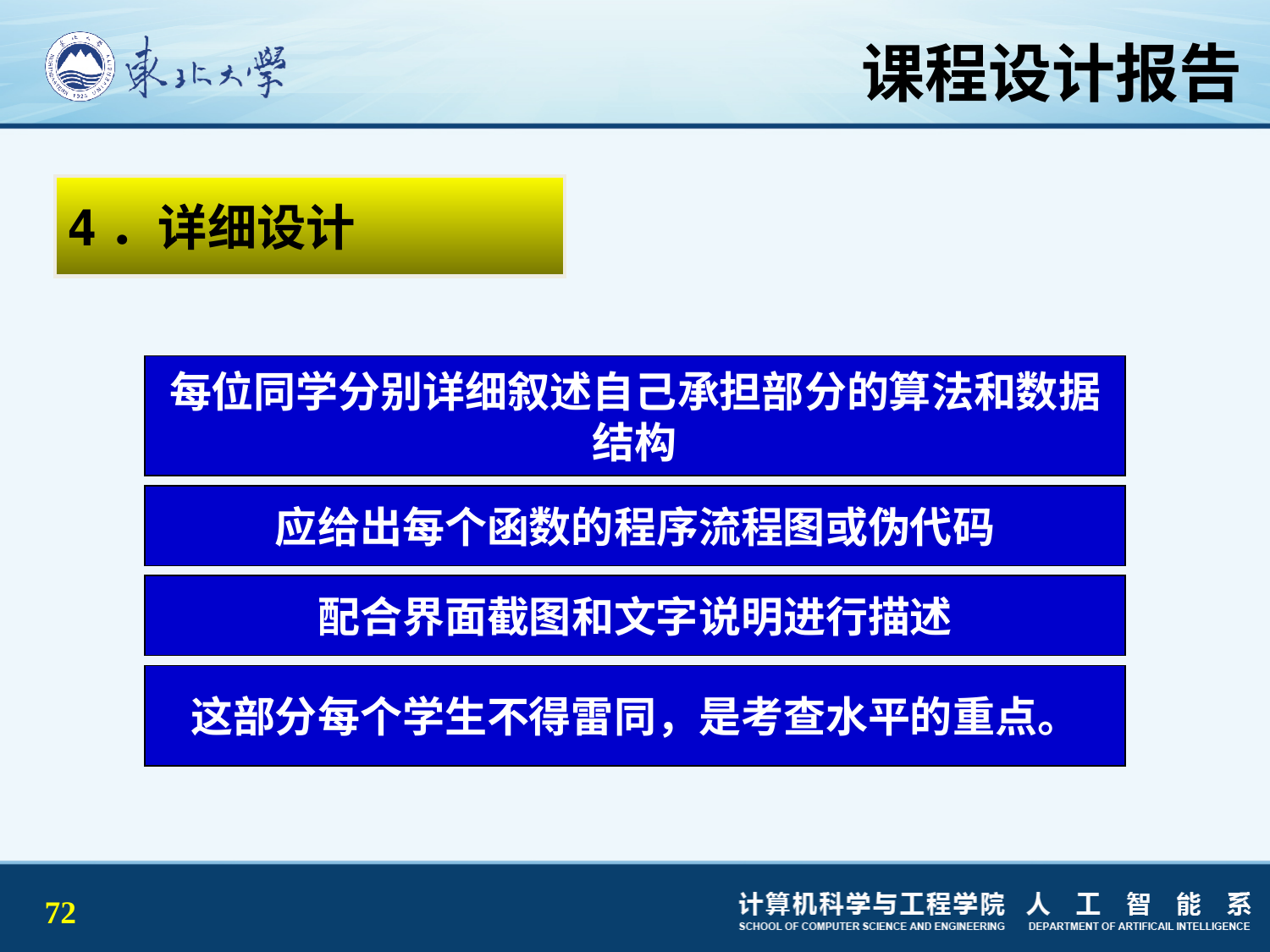

# 课程设计报告
4．详细设计
每位同学分别详细叙述自己承担部分的算法和数据结构
应给出每个函数的程序流程图或伪代码
配合界面截图和文字说明进行描述
这部分每个学生不得雷同，是考查水平的重点。